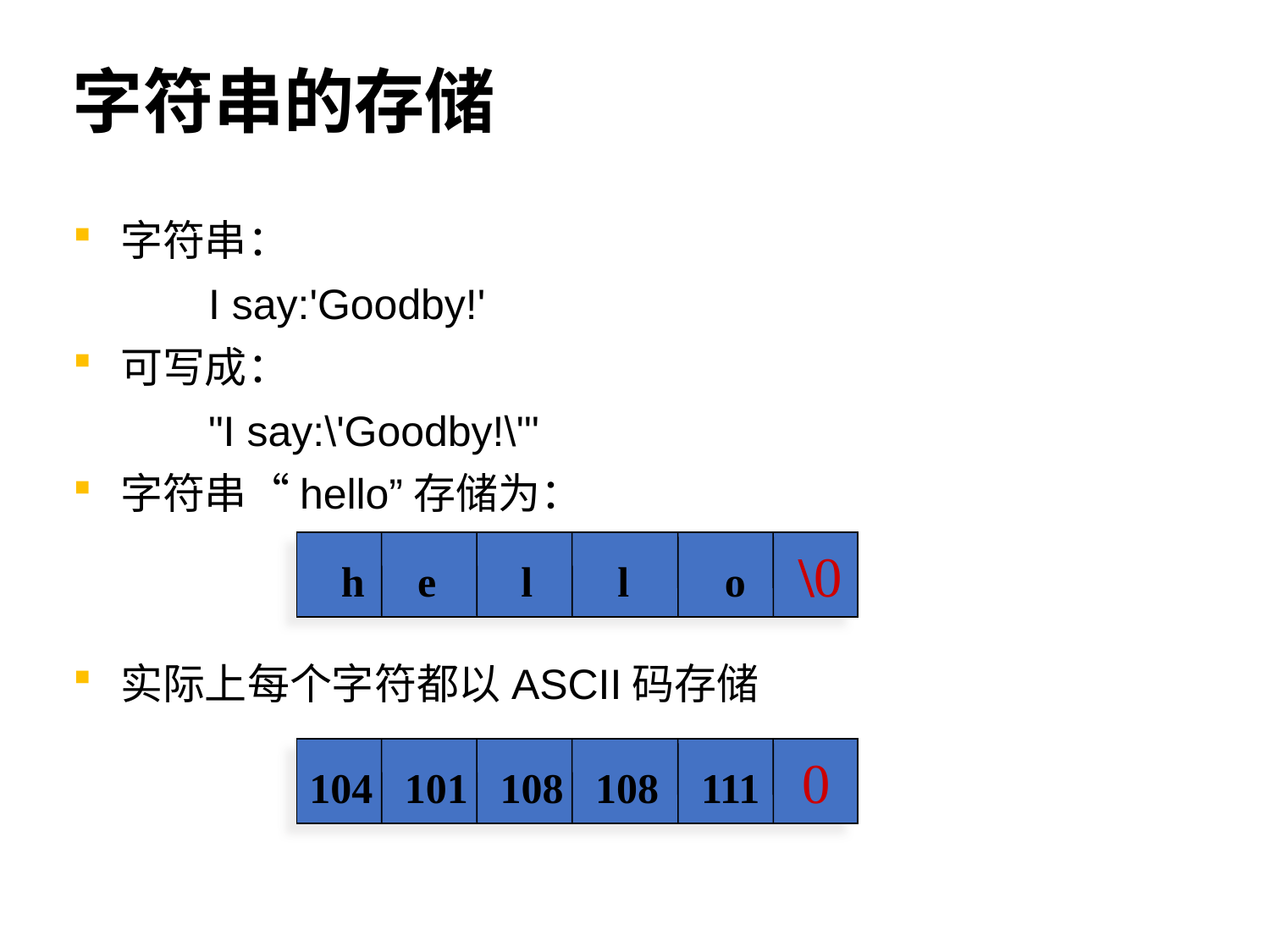

# 字符串的存储
字符串：
	I say:'Goodby!'
可写成：
	"I say:\'Goodby!\'"
字符串“hello”存储为：

实际上每个字符都以ASCII码存储

   h     e        l        l         o     \0

104   101   108   108    111    0